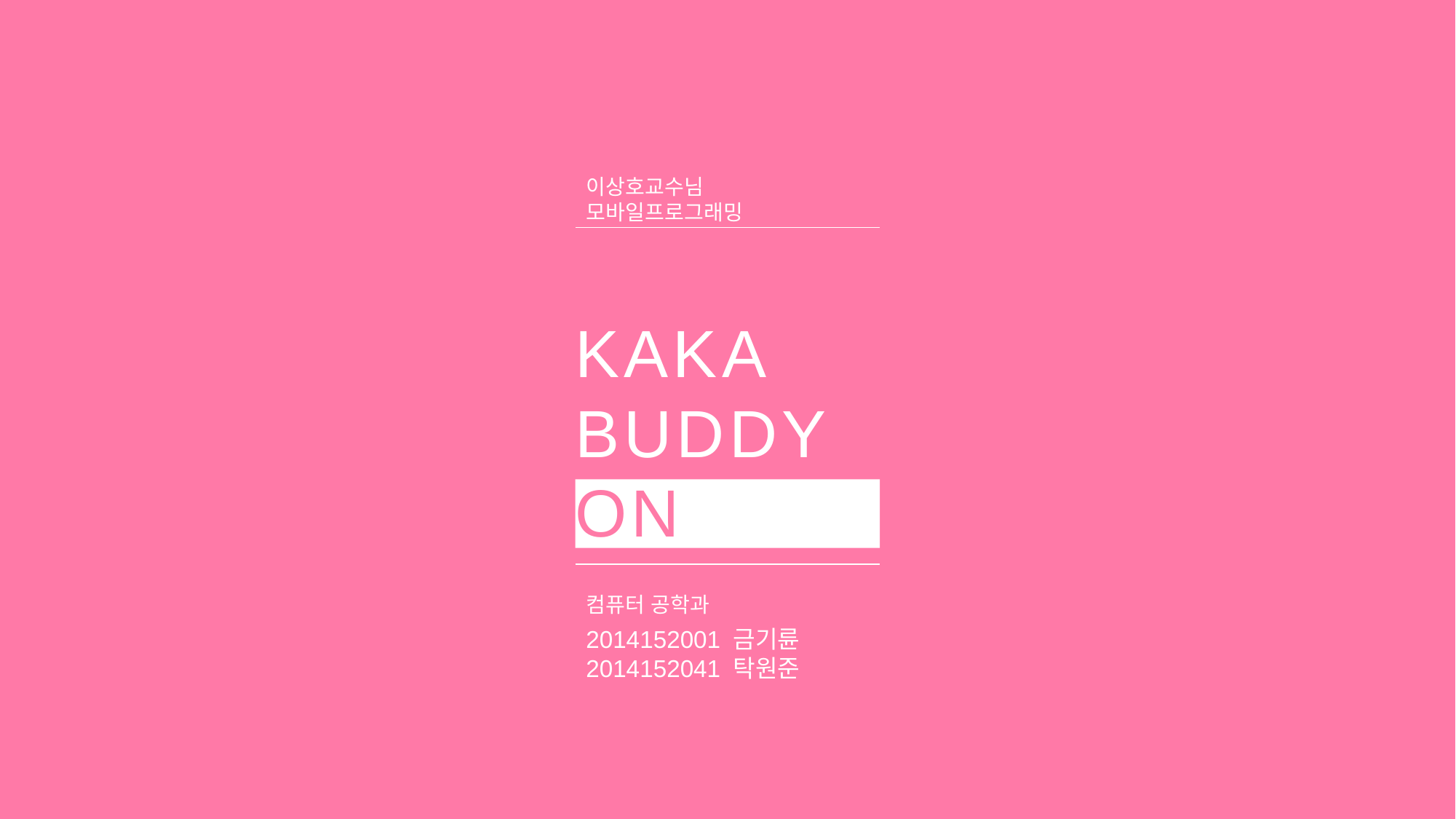

이상호교수님
모바일프로그래밍
KAKA
BUDDY
ON

컴퓨터 공학과
2014152001 금기륜
2014152041 탁원준